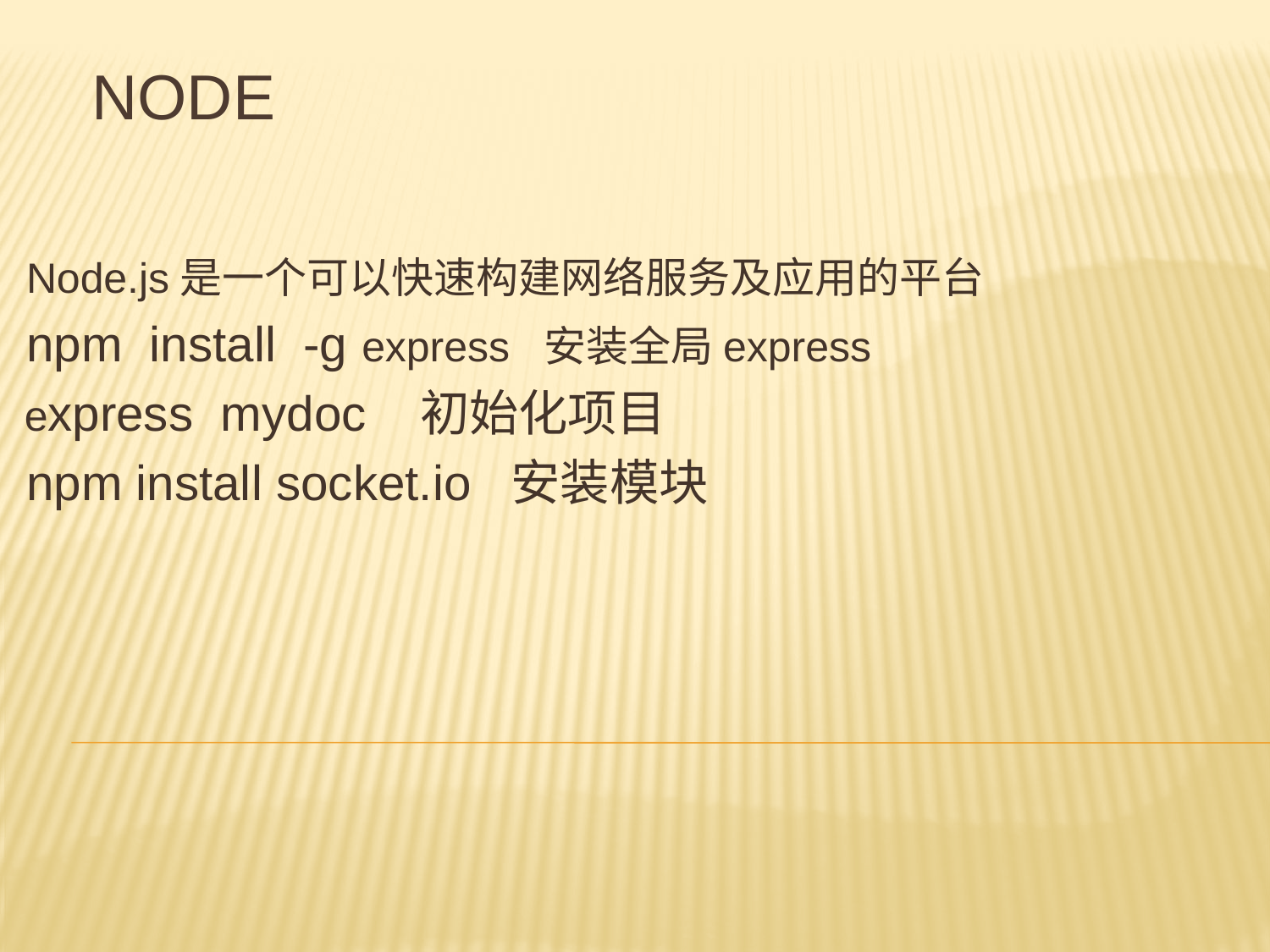

# Node
 Node.js是一个可以快速构建网络服务及应用的平台
 npm  install  -g express  安装全局express
 express  mydoc   初始化项目
 npm install socket.io  安装模块